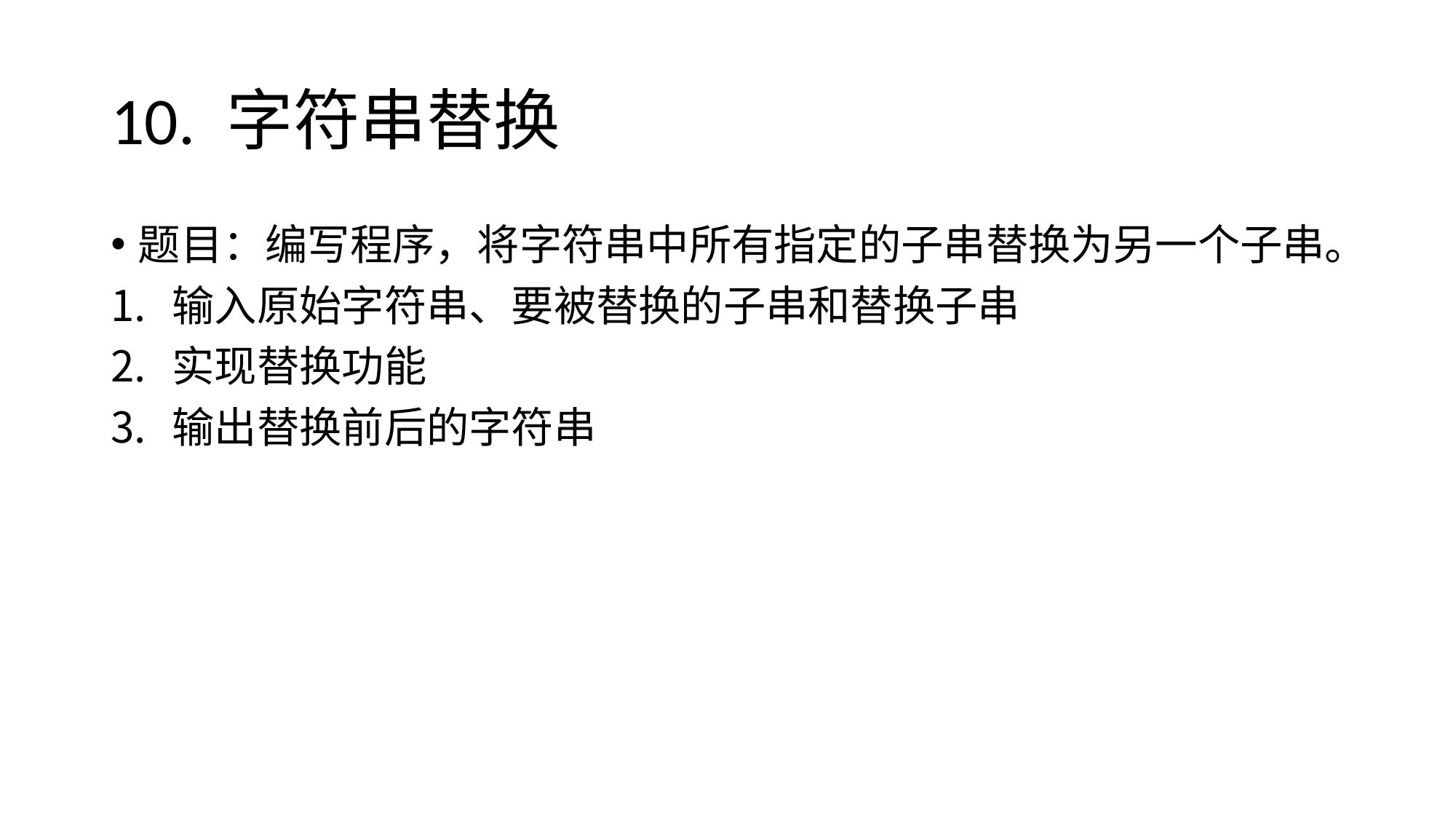

# 10. 字符串替换
题目：编写程序，将字符串中所有指定的子串替换为另一个子串。
输入原始字符串、要被替换的子串和替换子串
实现替换功能
输出替换前后的字符串